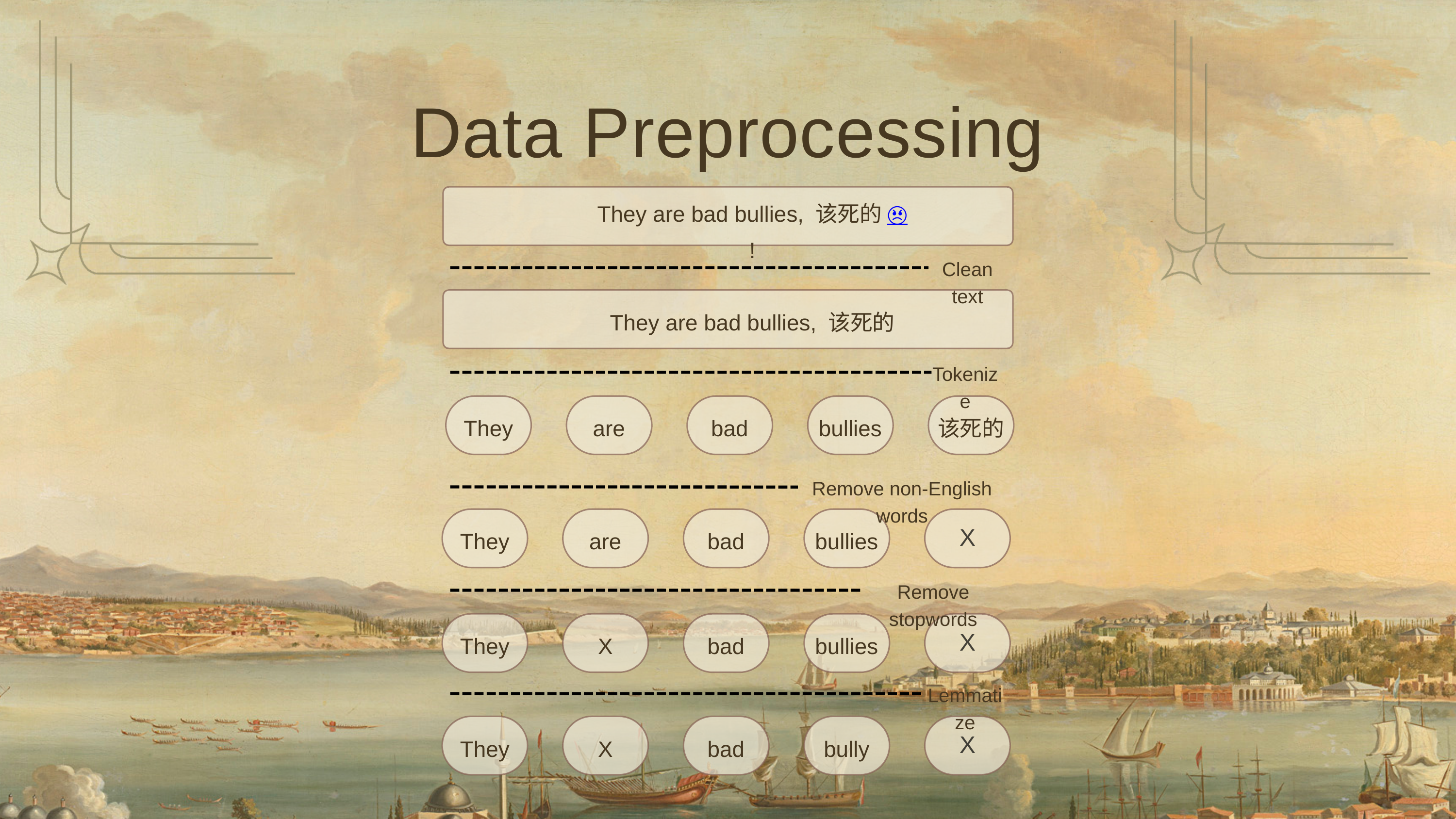

Data Preprocessing

They are bad bullies, 该死的 😠!
Clean text

They are bad bullies, 该死的
Tokenize

They

are

bad

bullies

该死的
Remove non-English words

They

are

bad

bullies

X
Remove stopwords

They

X

bad

bullies

X
Lemmatize

They

X

bad

bully

X